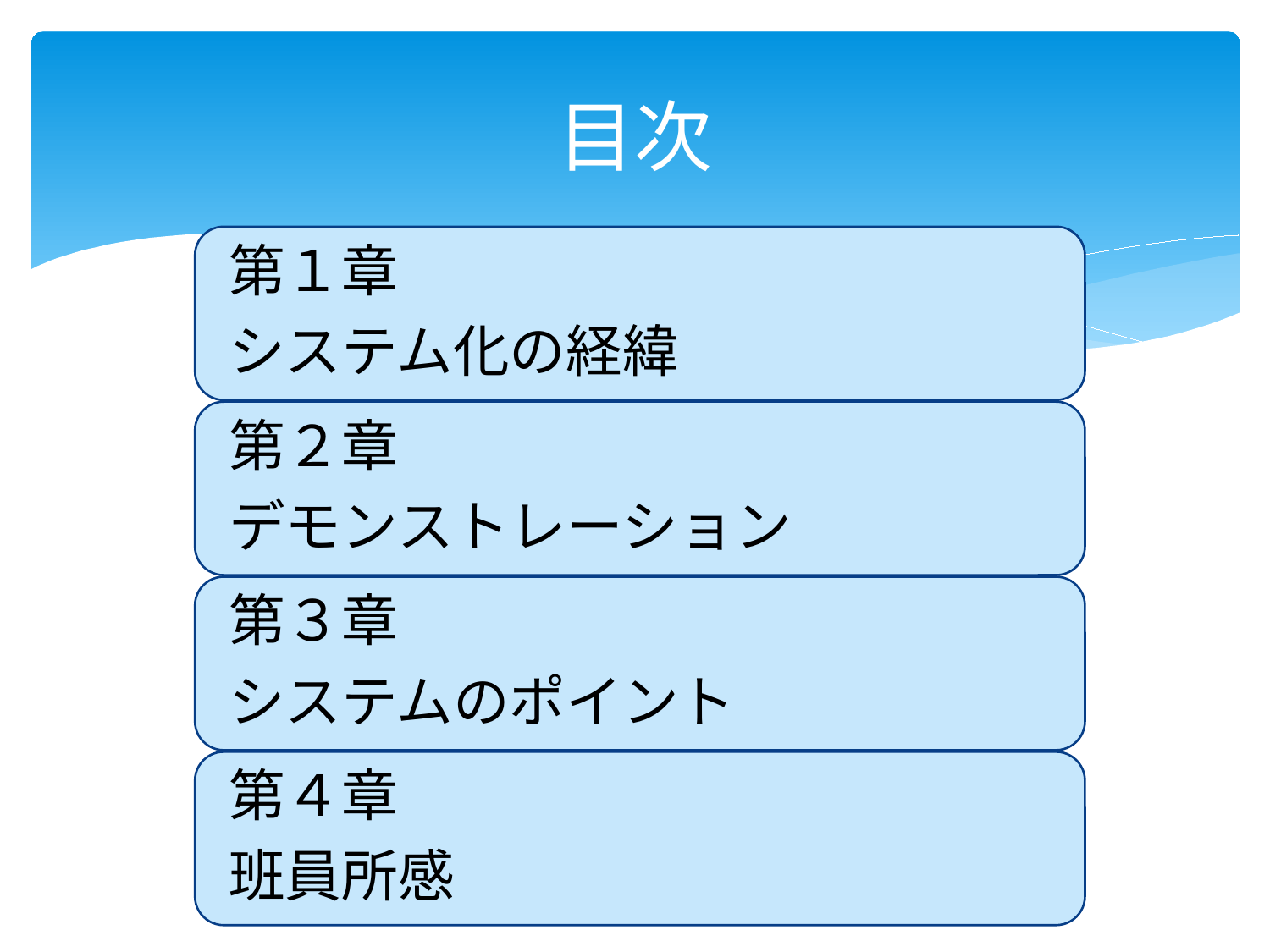

# 目次
第１章
システム化の経緯
第２章
デモンストレーション
第３章
システムのポイント
第４章
班員所感